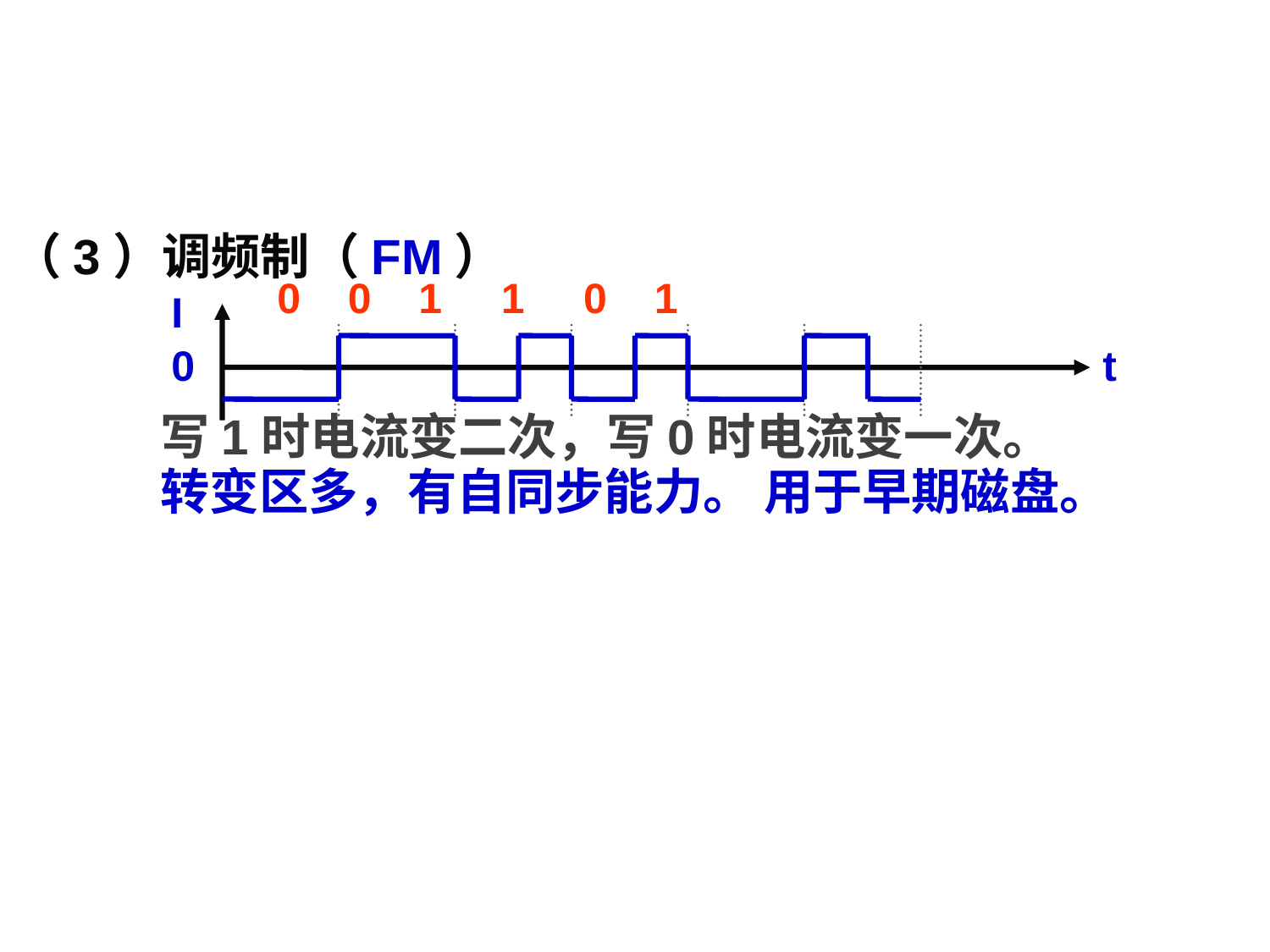

（3）调频制（FM）
0    0    1     1     0    1
I

0
t

写1时电流变二次，写0时电流变一次。

转变区多，有自同步能力。
用于早期磁盘。